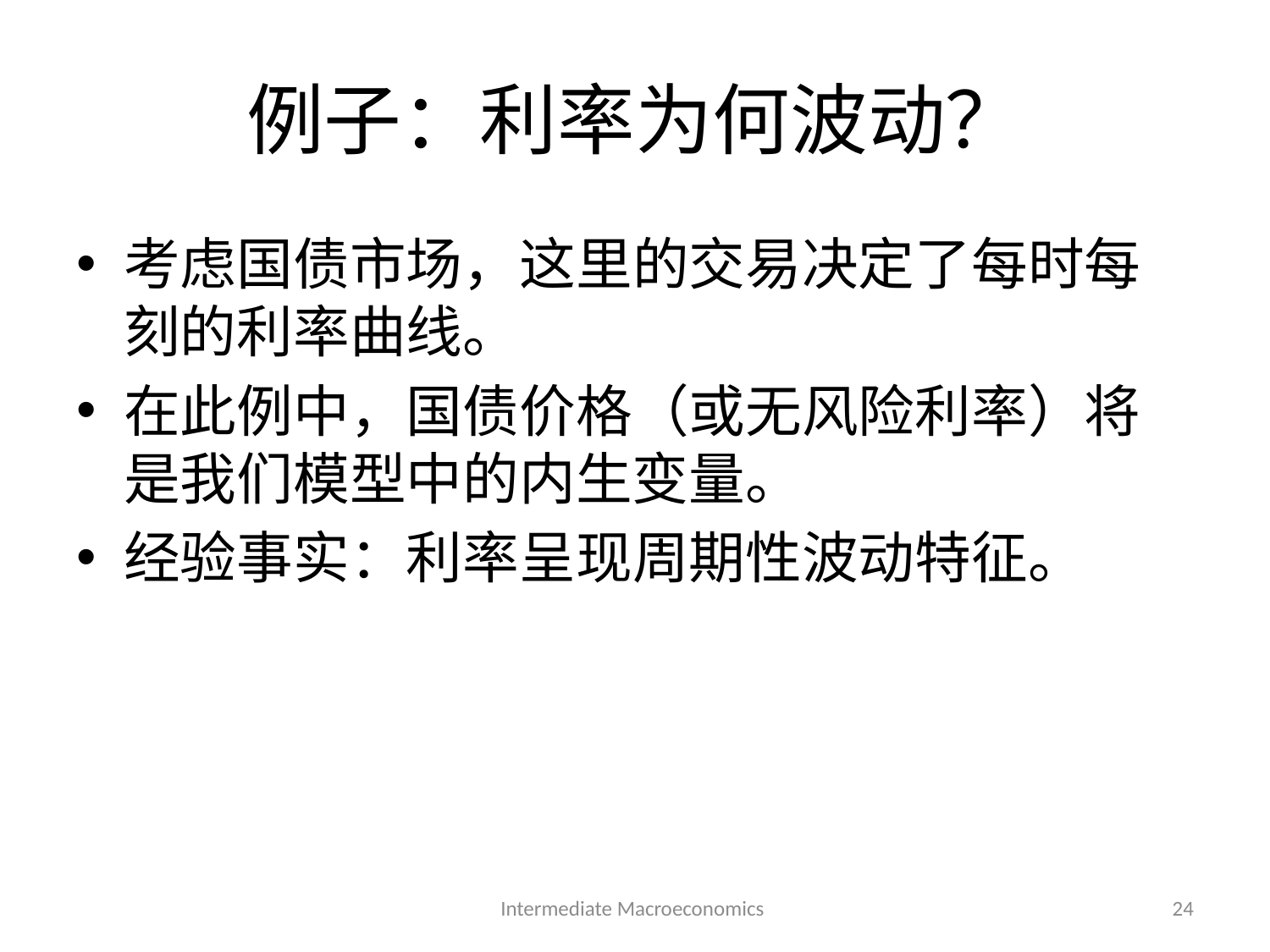

# 例子：利率为何波动？
考虑国债市场，这里的交易决定了每时每刻的利率曲线。
在此例中，国债价格（或无风险利率）将是我们模型中的内生变量。
经验事实：利率呈现周期性波动特征。
Intermediate Macroeconomics
24